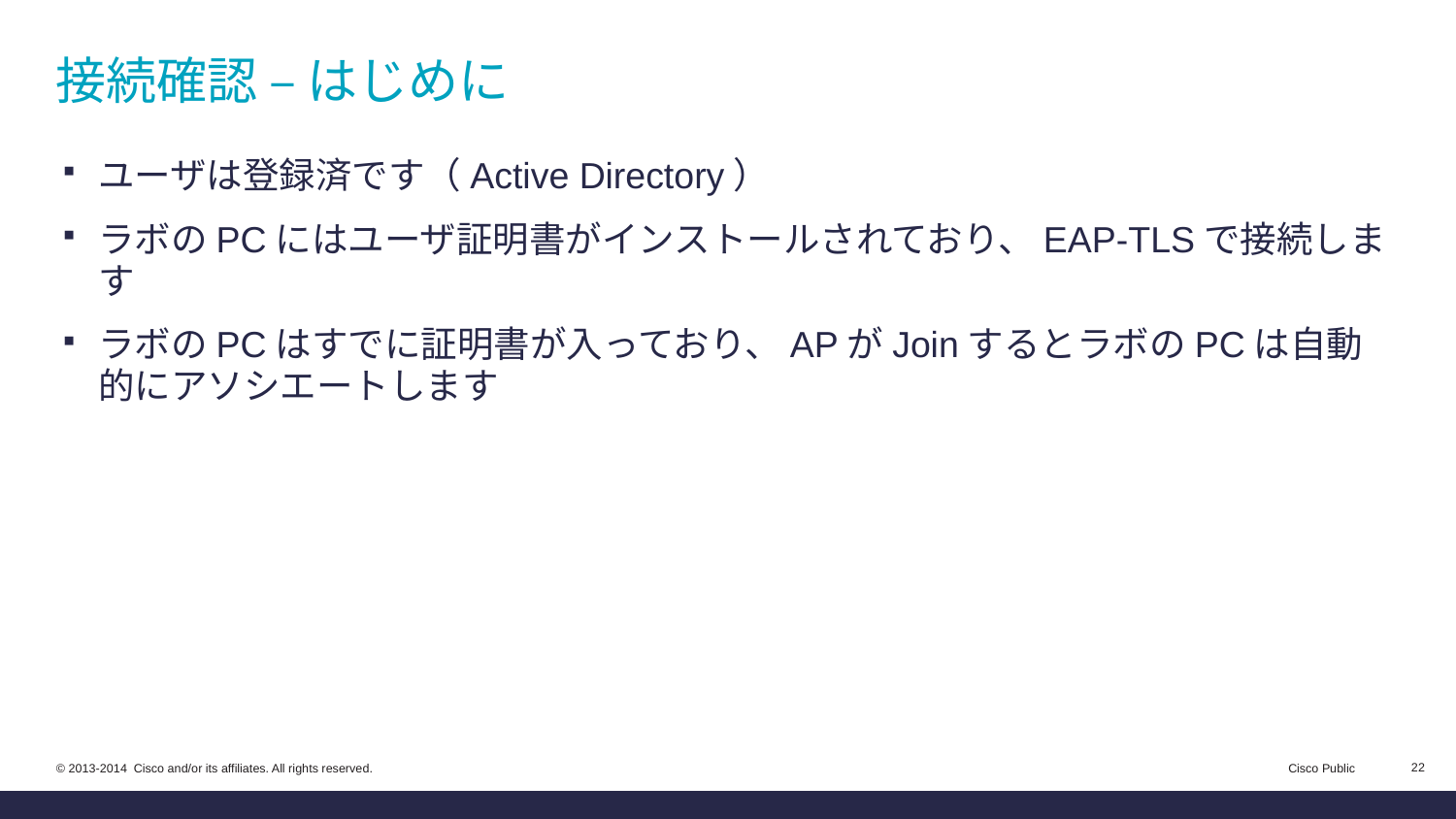

# 接続確認 – はじめに
ユーザは登録済です（Active Directory）
ラボのPCにはユーザ証明書がインストールされており、EAP-TLSで接続します
ラボのPCはすでに証明書が入っており、APがJoinするとラボのPCは自動的にアソシエートします